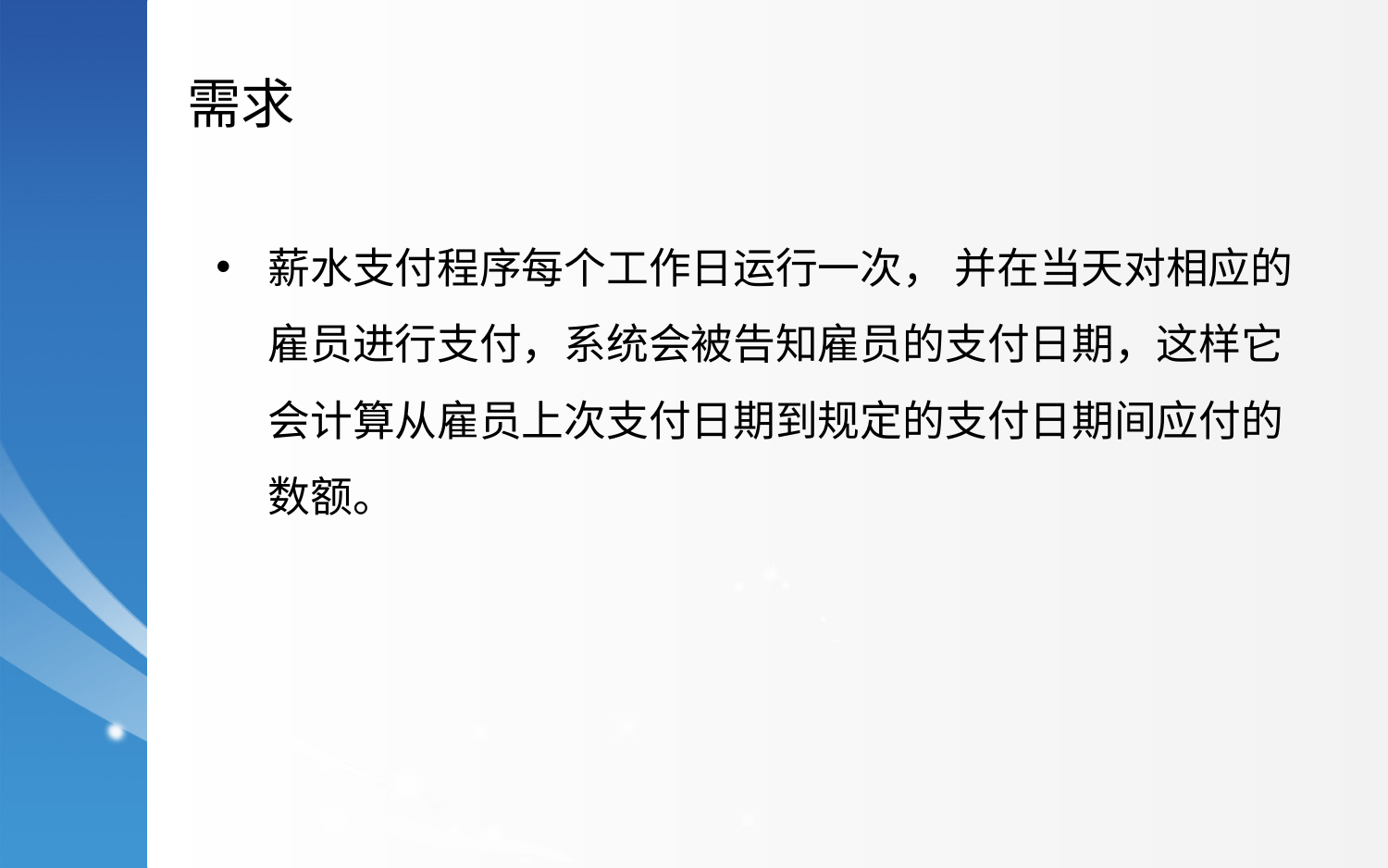

需求

薪水支付程序每个工作日运行一次， 并在当天对相应的雇员进行支付，系统会被告知雇员的支付日期，这样它会计算从雇员上次支付日期到规定的支付日期间应付的数额。